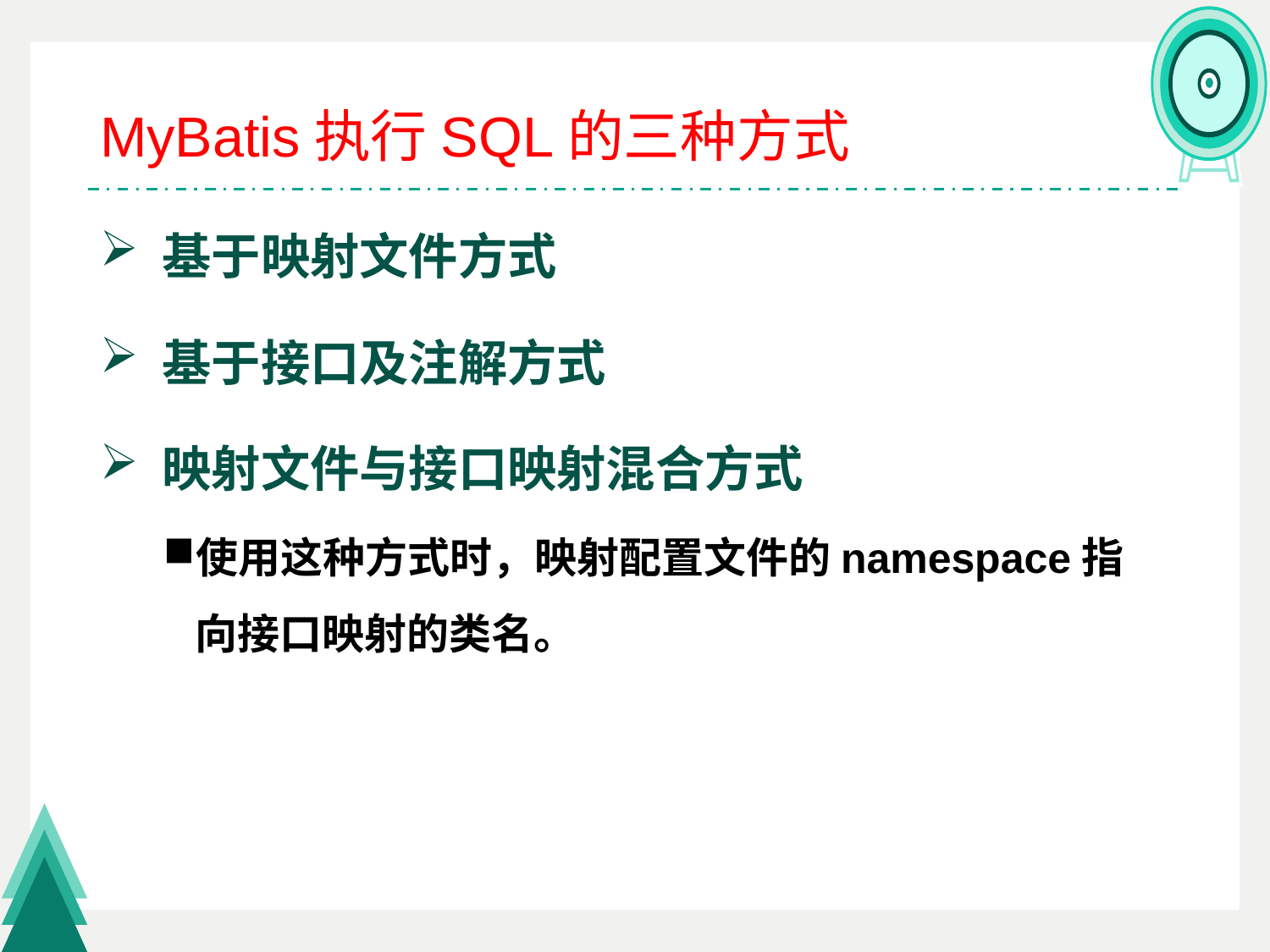

# MyBatis执行SQL的三种方式
 基于映射文件方式
 基于接口及注解方式
 映射文件与接口映射混合方式
使用这种方式时，映射配置文件的namespace指向接口映射的类名。